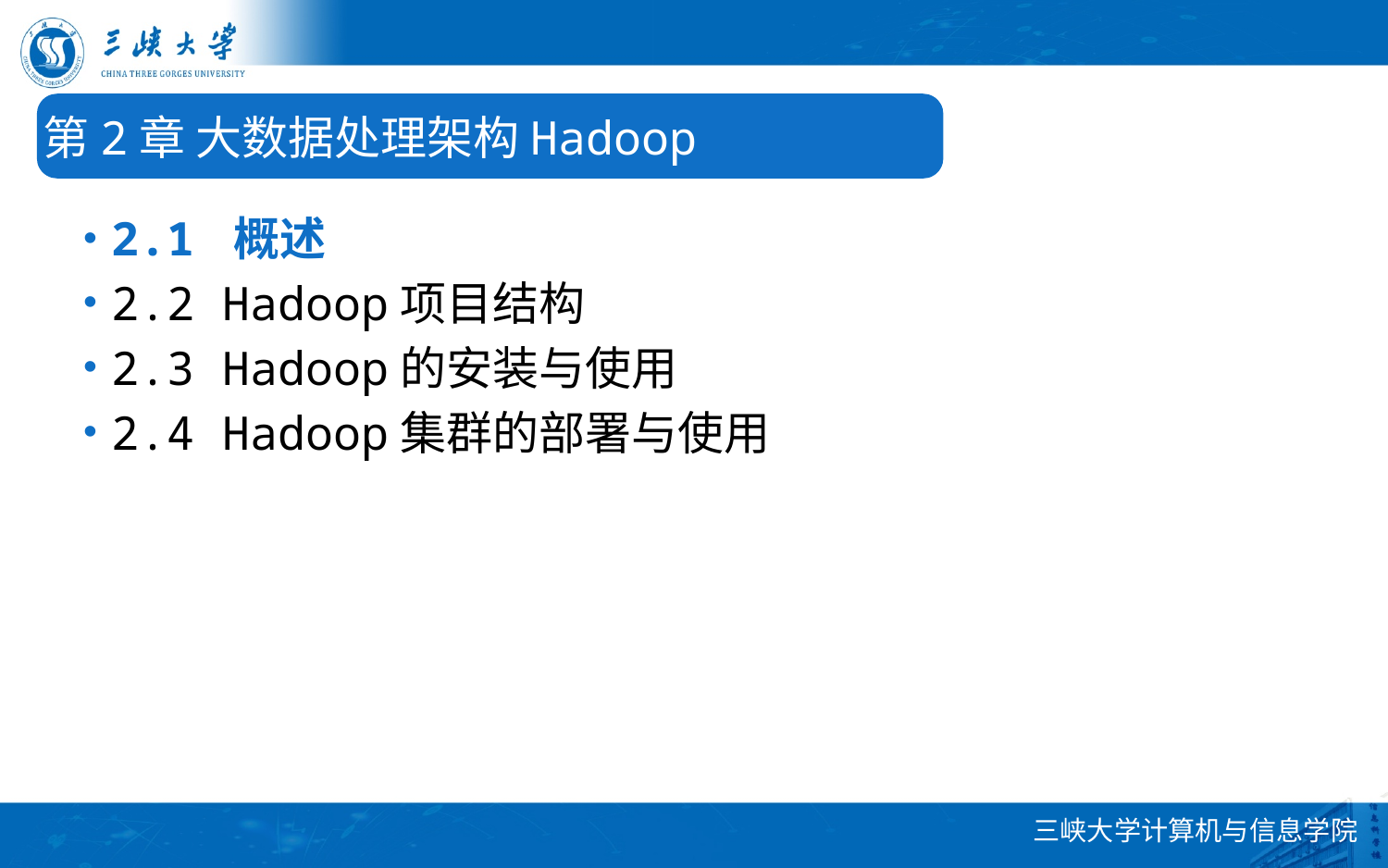

第2章 大数据处理架构Hadoop
2.1 概述
2.2 Hadoop项目结构
2.3 Hadoop的安装与使用
2.4 Hadoop集群的部署与使用